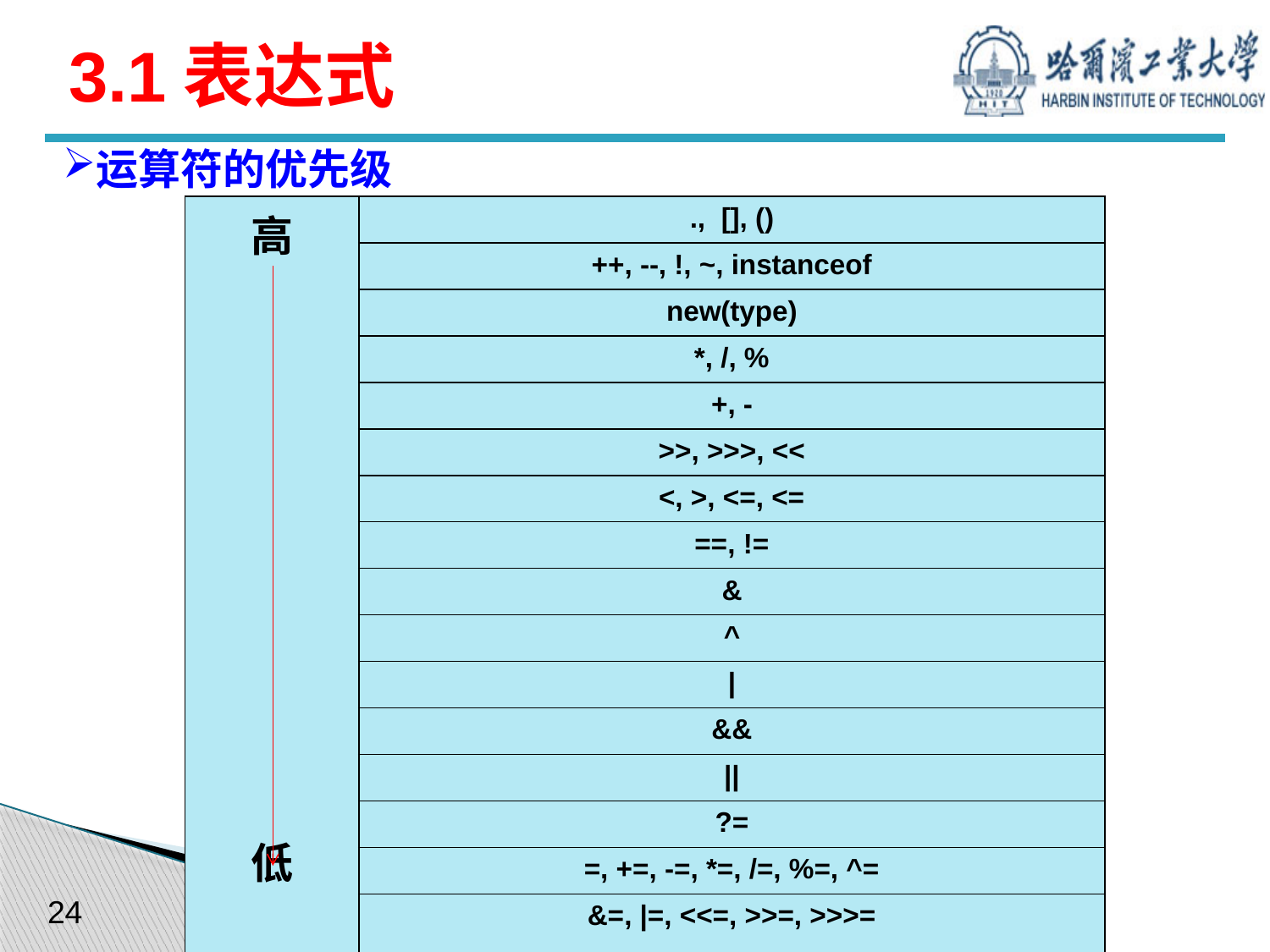

# 3.1表达式
运算符的优先级
| 高 低 | ., [], () |
| --- | --- |
|  | ++, --, !, ~, instanceof |
|  | new(type) |
|  | \*, /, % |
|  | +, - |
|  | >>, >>>, << |
|  | <, >, <=, <= |
|  | ==, != |
|  | & |
|  | ^ |
|  | | |
|  | && |
|  | || |
|  | ?= |
|  | =, +=, -=, \*=, /=, %=, ^= |
|  | &=, |=, <<=, >>=, >>>= |